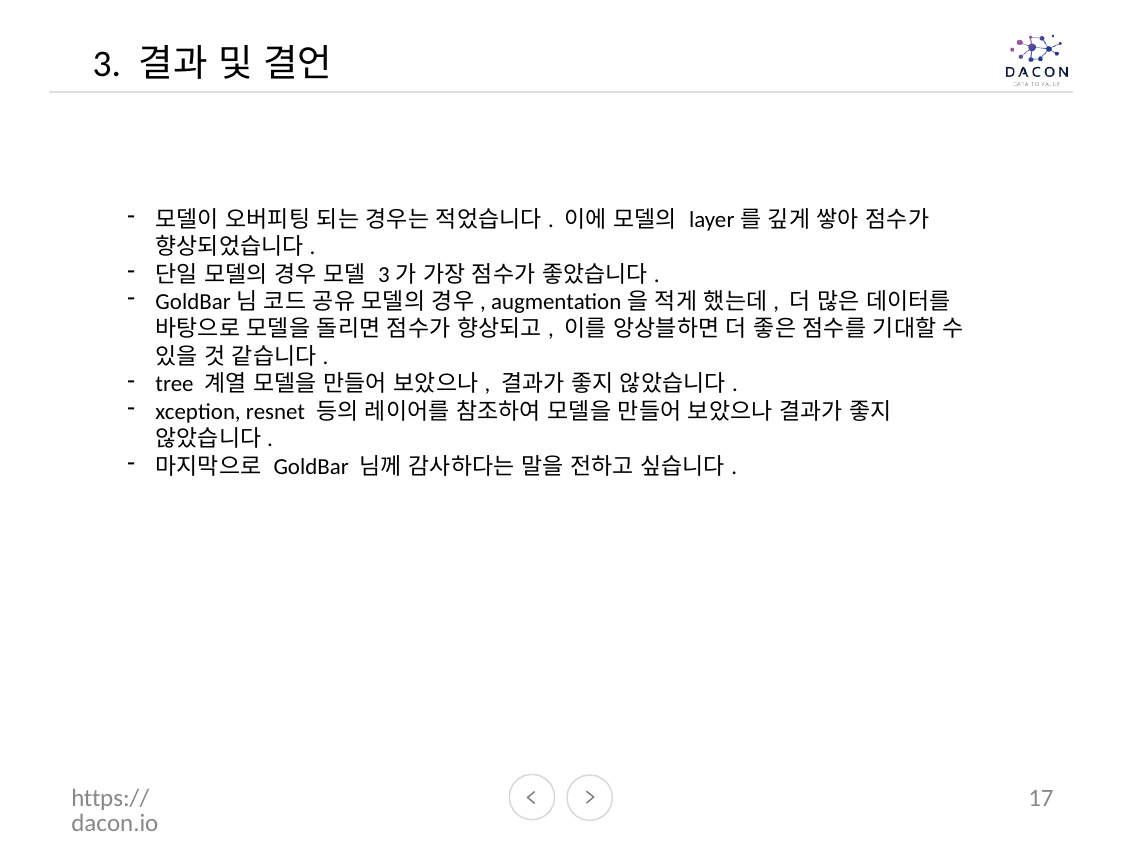

3. 결과 및 결언
모델이 오버피팅 되는 경우는 적었습니다. 이에 모델의 layer를 깊게 쌓아 점수가 향상되었습니다.
단일 모델의 경우 모델 3가 가장 점수가 좋았습니다.
GoldBar님 코드 공유 모델의 경우, augmentation을 적게 했는데, 더 많은 데이터를 바탕으로 모델을 돌리면 점수가 향상되고, 이를 앙상블하면 더 좋은 점수를 기대할 수 있을 것 같습니다.
tree 계열 모델을 만들어 보았으나, 결과가 좋지 않았습니다.
xception, resnet 등의 레이어를 참조하여 모델을 만들어 보았으나 결과가 좋지 않았습니다.
마지막으로 GoldBar 님께 감사하다는 말을 전하고 싶습니다.
https://dacon.io
17